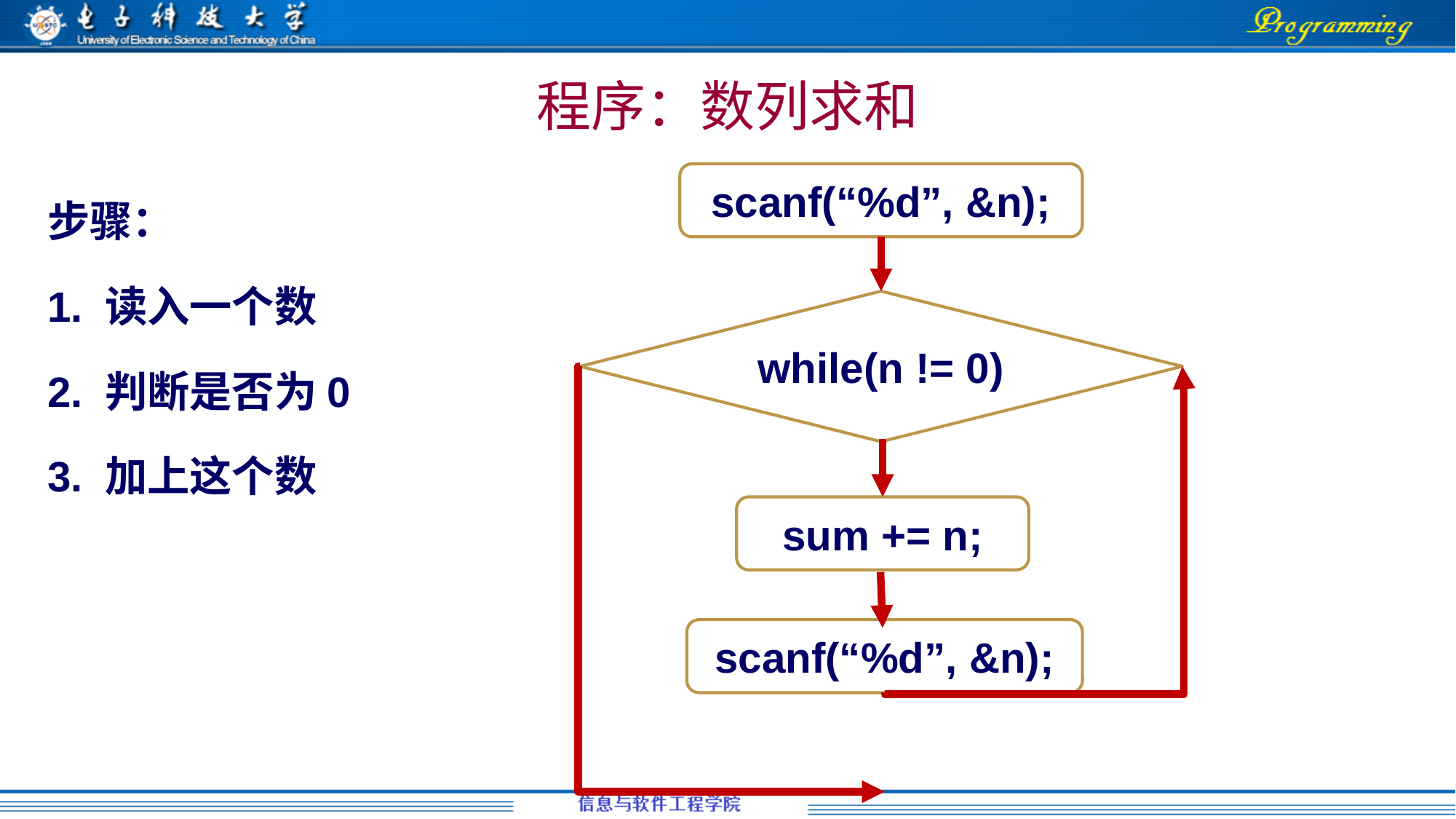

# 程序：数列求和
步骤：
1. 读入一个数
2. 判断是否为0
3. 加上这个数

scanf(“%d”, &n);
while(n != 0)
sum += n;
scanf(“%d”, &n);